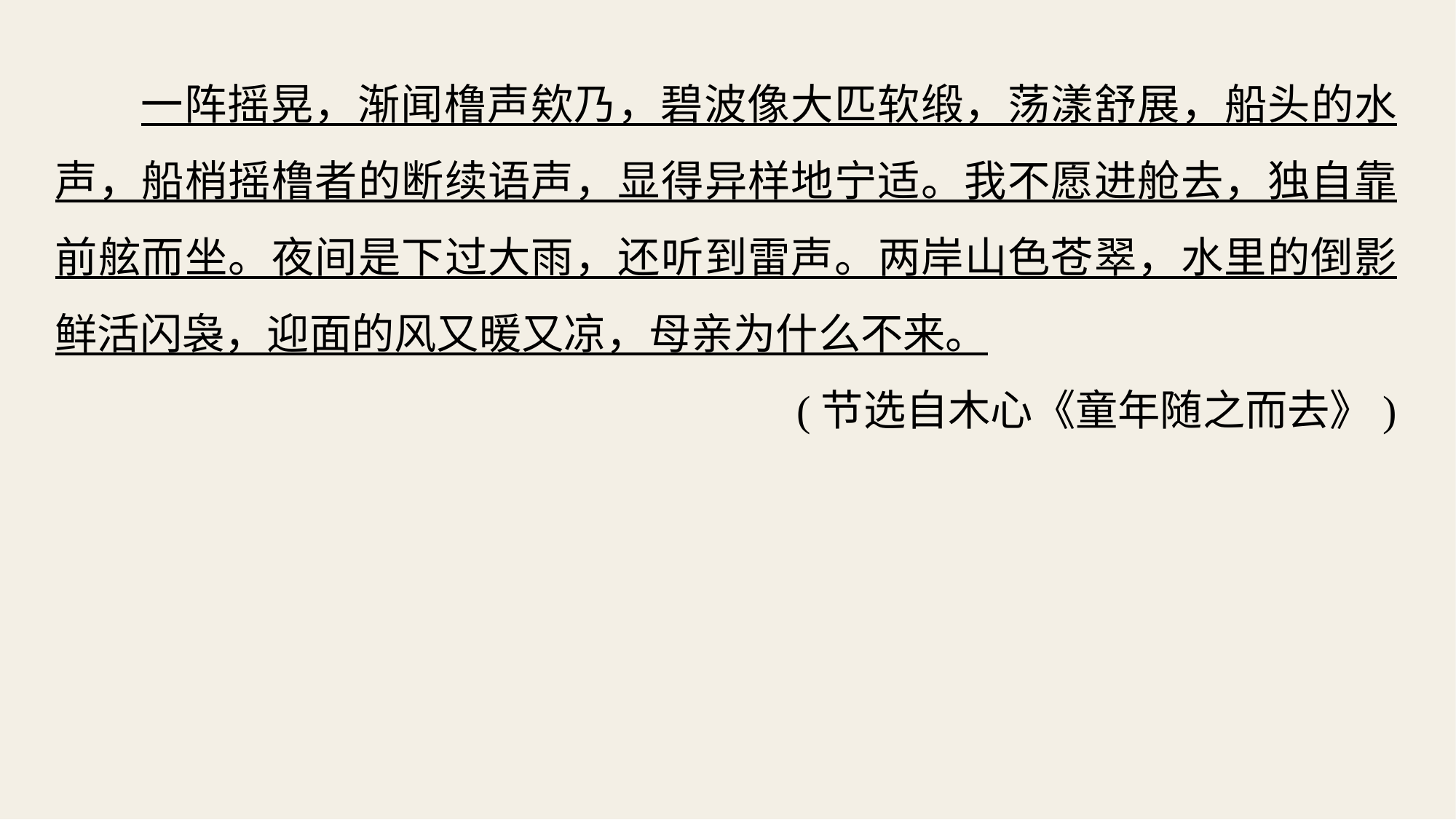

一阵摇晃，渐闻橹声欸乃，碧波像大匹软缎，荡漾舒展，船头的水声，船梢摇橹者的断续语声，显得异样地宁适。我不愿进舱去，独自靠前舷而坐。夜间是下过大雨，还听到雷声。两岸山色苍翠，水里的倒影鲜活闪袅，迎面的风又暖又凉，母亲为什么不来。
(节选自木心《童年随之而去》)